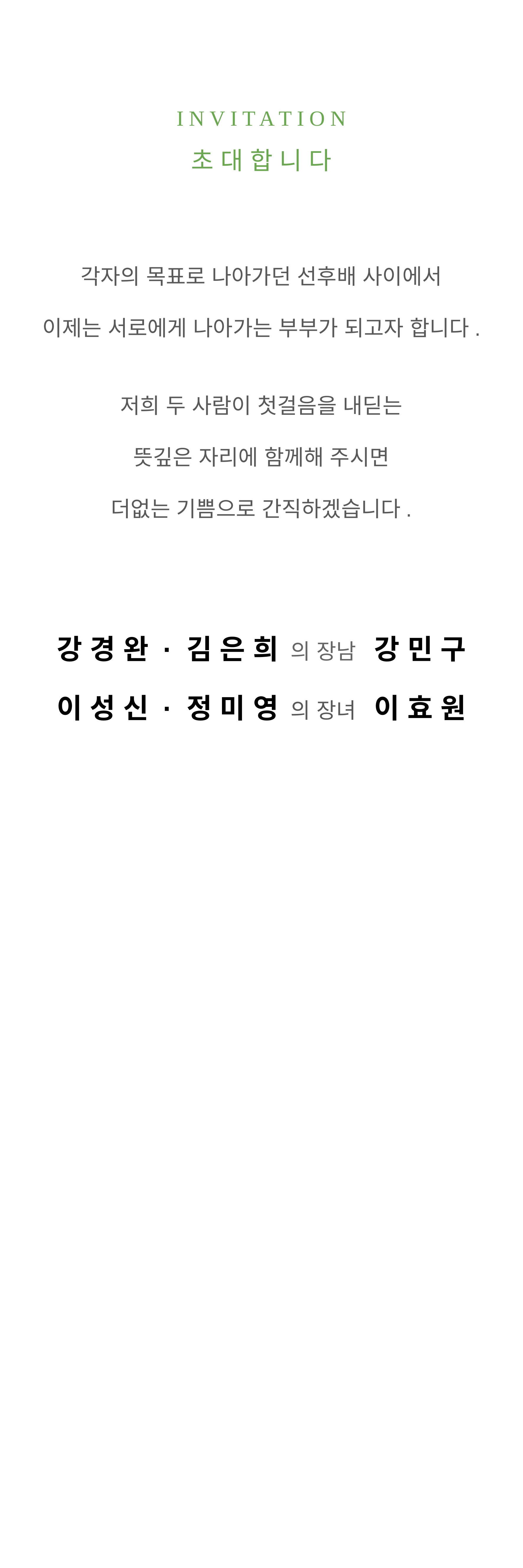

I N V I T A T I O N

초 대 합 니 다

각자의 목표로 나아가던 선후배 사이에서

이제는 서로에게 나아가는 부부가 되고자 합니다.

저희 두 사람이 첫걸음을 내딛는

뜻깊은 자리에 함께해 주시면

더없는 기쁨으로 간직하겠습니다.

강 경 완 · 김 은 희  의 장남   강 민 구

이 성 신 · 정 미 영  의 장녀   이 효 원